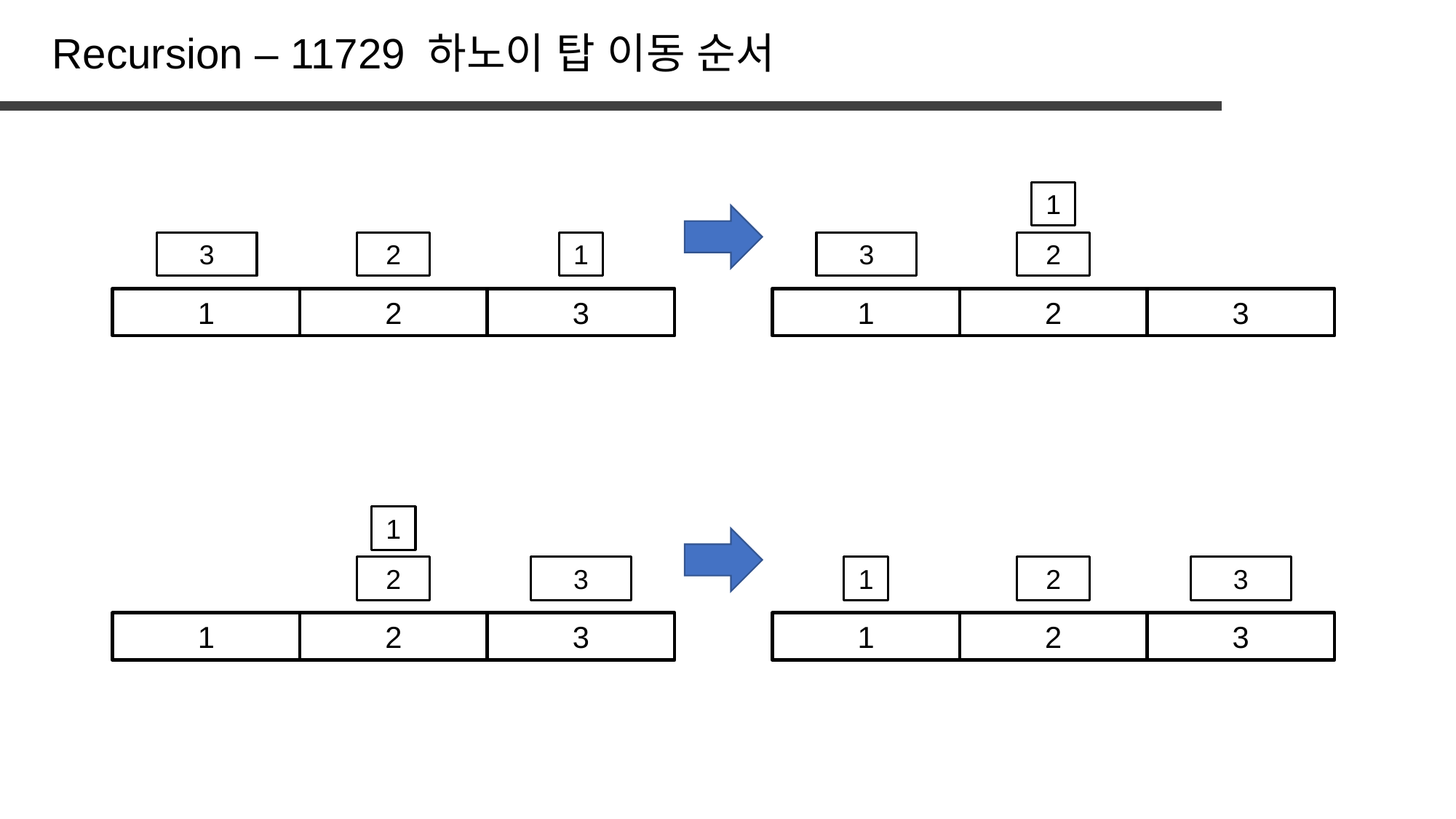

Recursion – 11729 하노이 탑 이동 순서
1

3
2
1
3
2
1
2
3
1
2
3
1

2
3
1
2
3
1
2
3
1
2
3